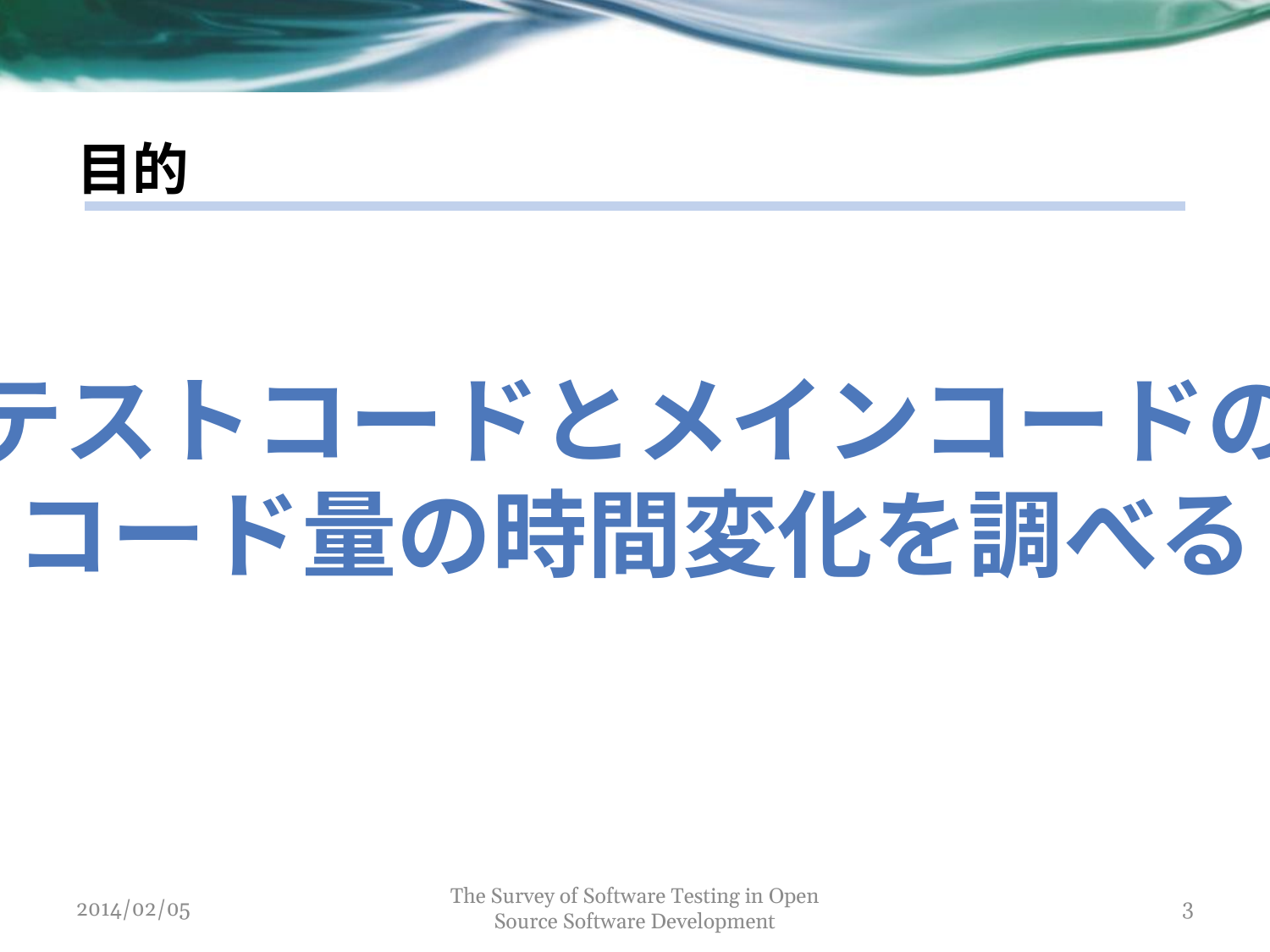

目的
テストコードとメインコードの
コード量の時間変化を調べる
2014/02/05
The Survey of Software Testing in Open Source Software Development
3